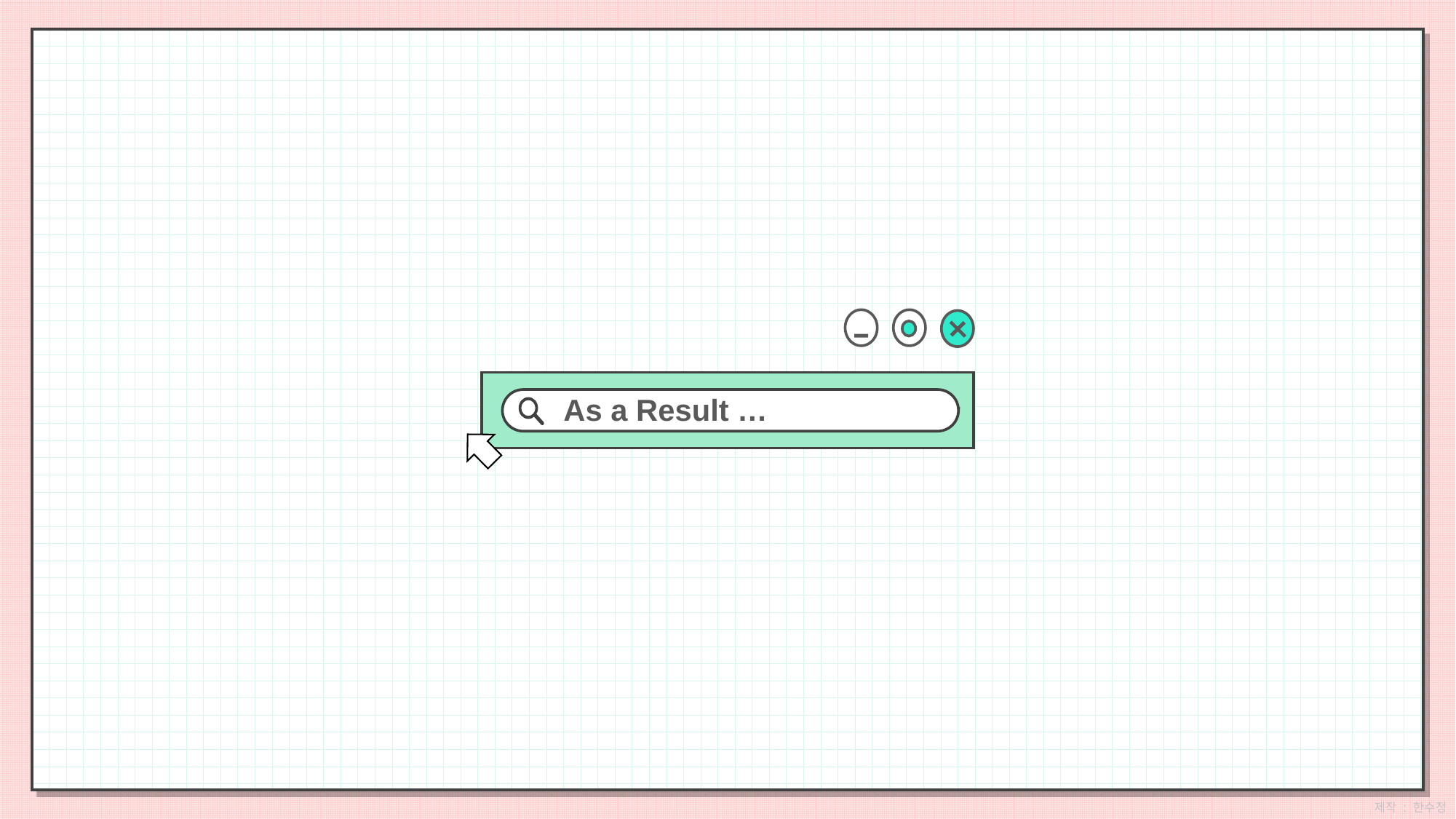

As a Result …

제작 : 한수정